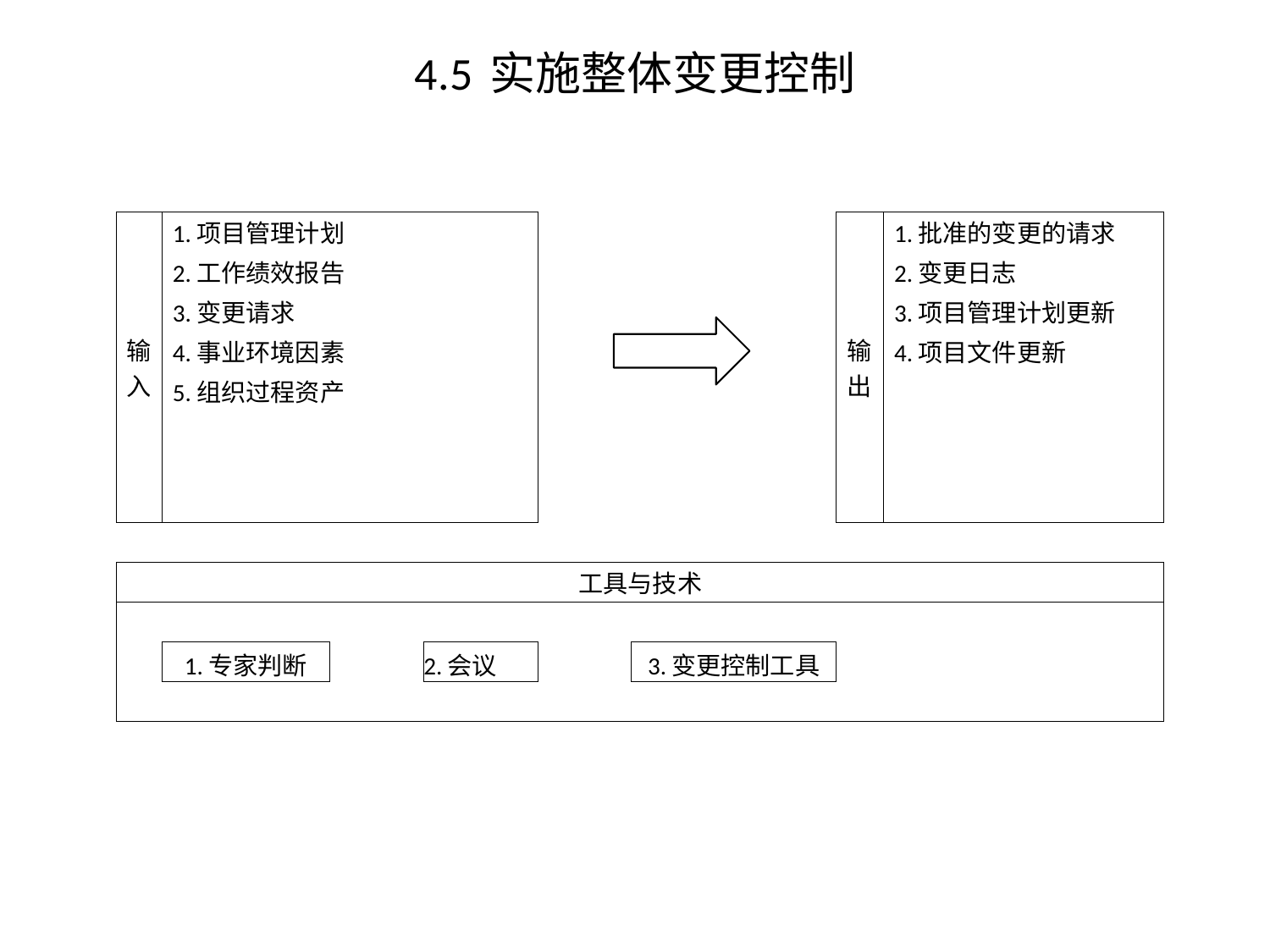

# 4.5 实施整体变更控制
| 输入 | 1.项目管理计划 |  |  |  |  | 输出 | 1.批准的变更的请求 |  |  |
| --- | --- | --- | --- | --- | --- | --- | --- | --- | --- |
|  | 2.工作绩效报告 |  |  |  |  |  | 2.变更日志 |  |  |
|  | 3.变更请求 |  |  |  |  |  | 3.项目管理计划更新 |  |  |
|  | 4.事业环境因素 |  |  |  |  |  | 4.项目文件更新 |  |  |
|  | 5.组织过程资产 |  |  |  |  |  |  |  |  |
|  |  |  |  |  |  |  |  |  |  |
|  |  |  |  |  |  |  |  |  |  |
|  |  |  |  |  |  |  |  |  |  |
| 工具与技术 |  |  |  |  |  |  |  |  |  |
|  |  |  |  |  |  |  |  |  |  |
|  | 1.专家判断 |  | 2.会议 |  | 3.变更控制工具 |  |  |  |  |
|  |  |  |  |  |  |  |  |  |  |